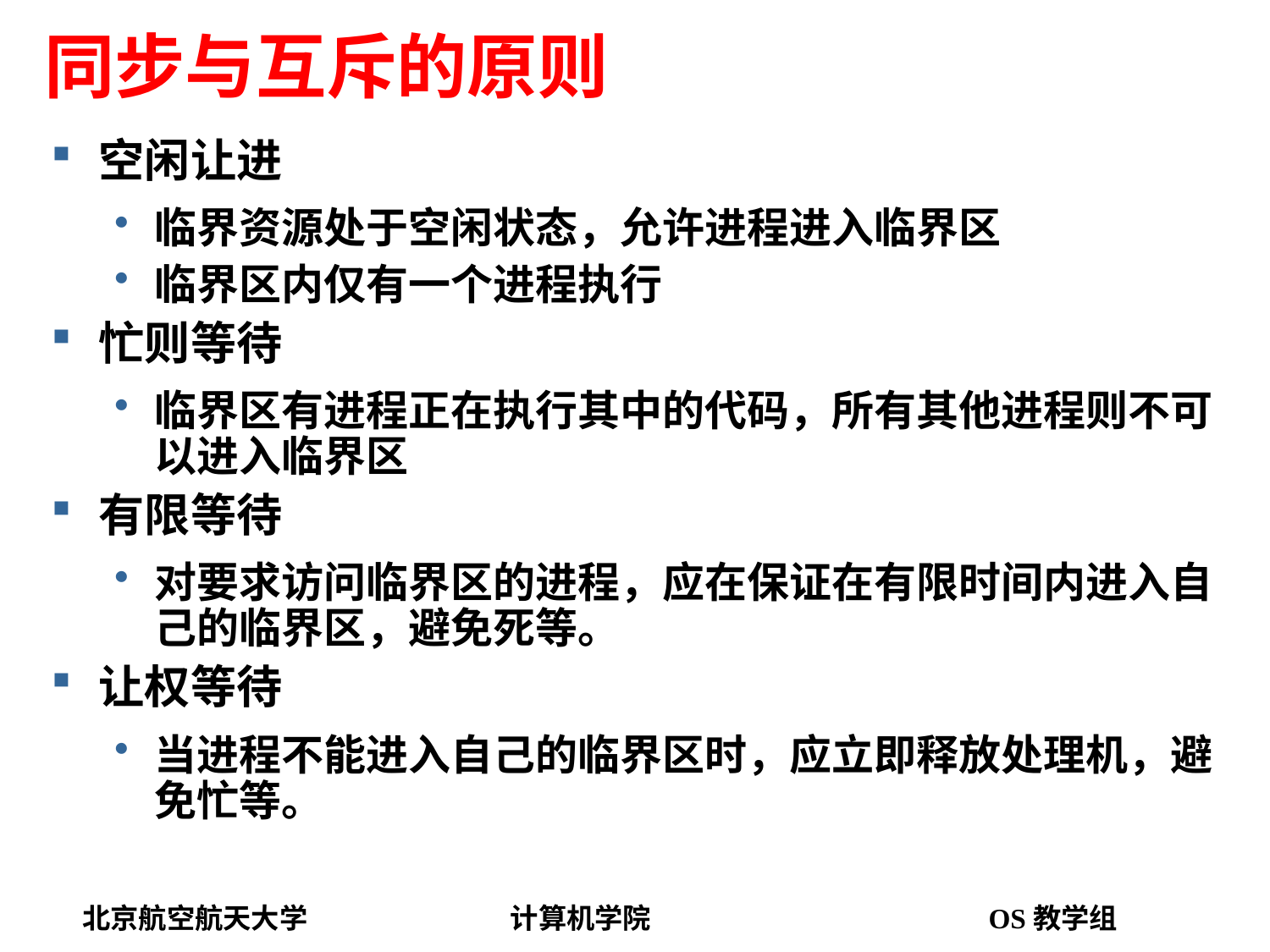

# 同步与互斥的原则
空闲让进
临界资源处于空闲状态，允许进程进入临界区
临界区内仅有一个进程执行
忙则等待
临界区有进程正在执行其中的代码，所有其他进程则不可以进入临界区
有限等待
对要求访问临界区的进程，应在保证在有限时间内进入自己的临界区，避免死等。
让权等待
当进程不能进入自己的临界区时，应立即释放处理机，避免忙等。